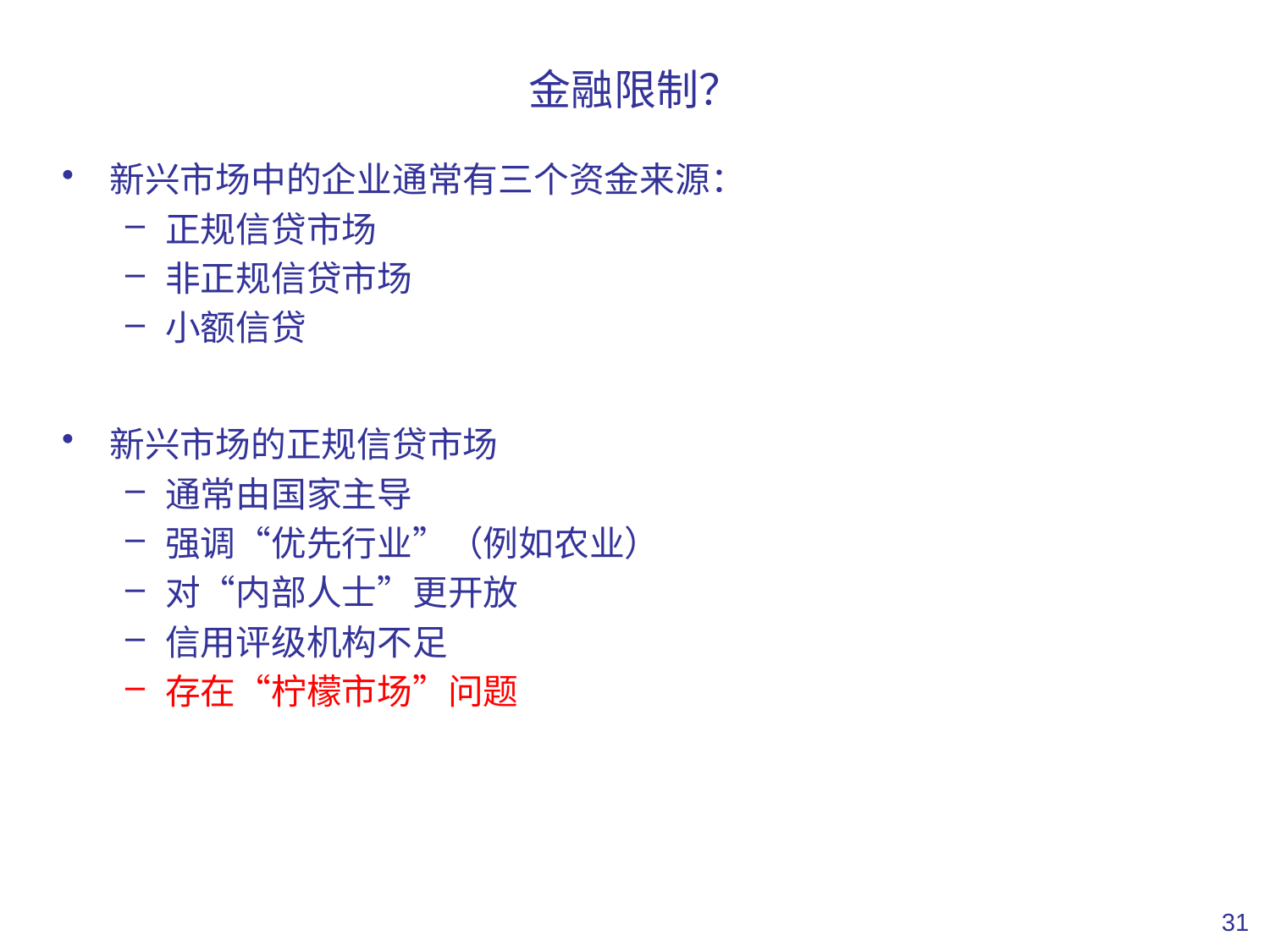

# 金融限制？
新兴市场中的企业通常有三个资金来源：
正规信贷市场
非正规信贷市场
小额信贷

新兴市场的正规信贷市场
通常由国家主导
强调“优先行业”（例如农业）
对“内部人士”更开放
信用评级机构不足
存在“柠檬市场”问题

31